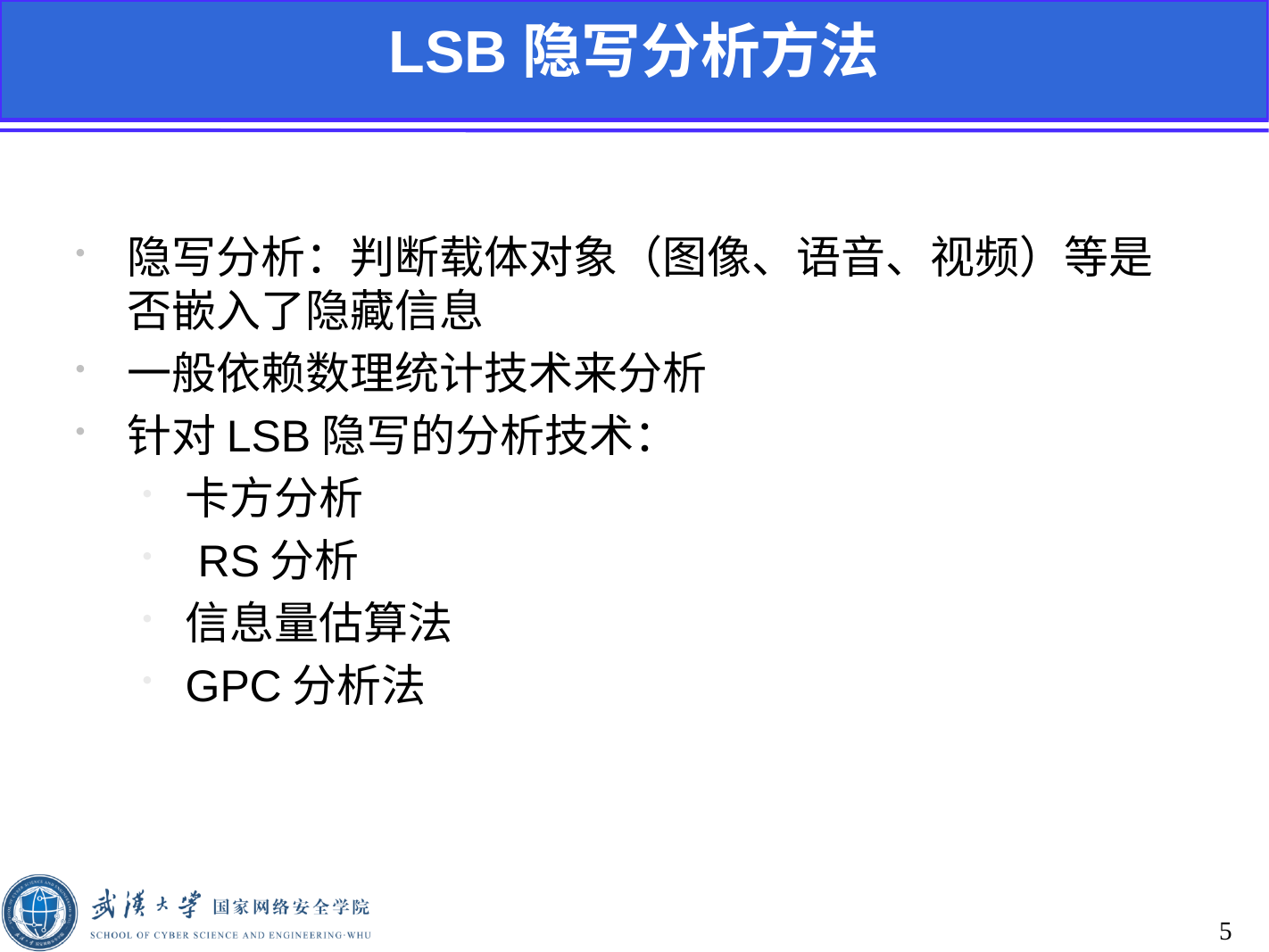

LSB隐写分析方法

隐写分析：判断载体对象（图像、语音、视频）等是否嵌入了隐藏信息
一般依赖数理统计技术来分析
针对LSB隐写的分析技术：
卡方分析
 RS分析
信息量估算法
GPC分析法